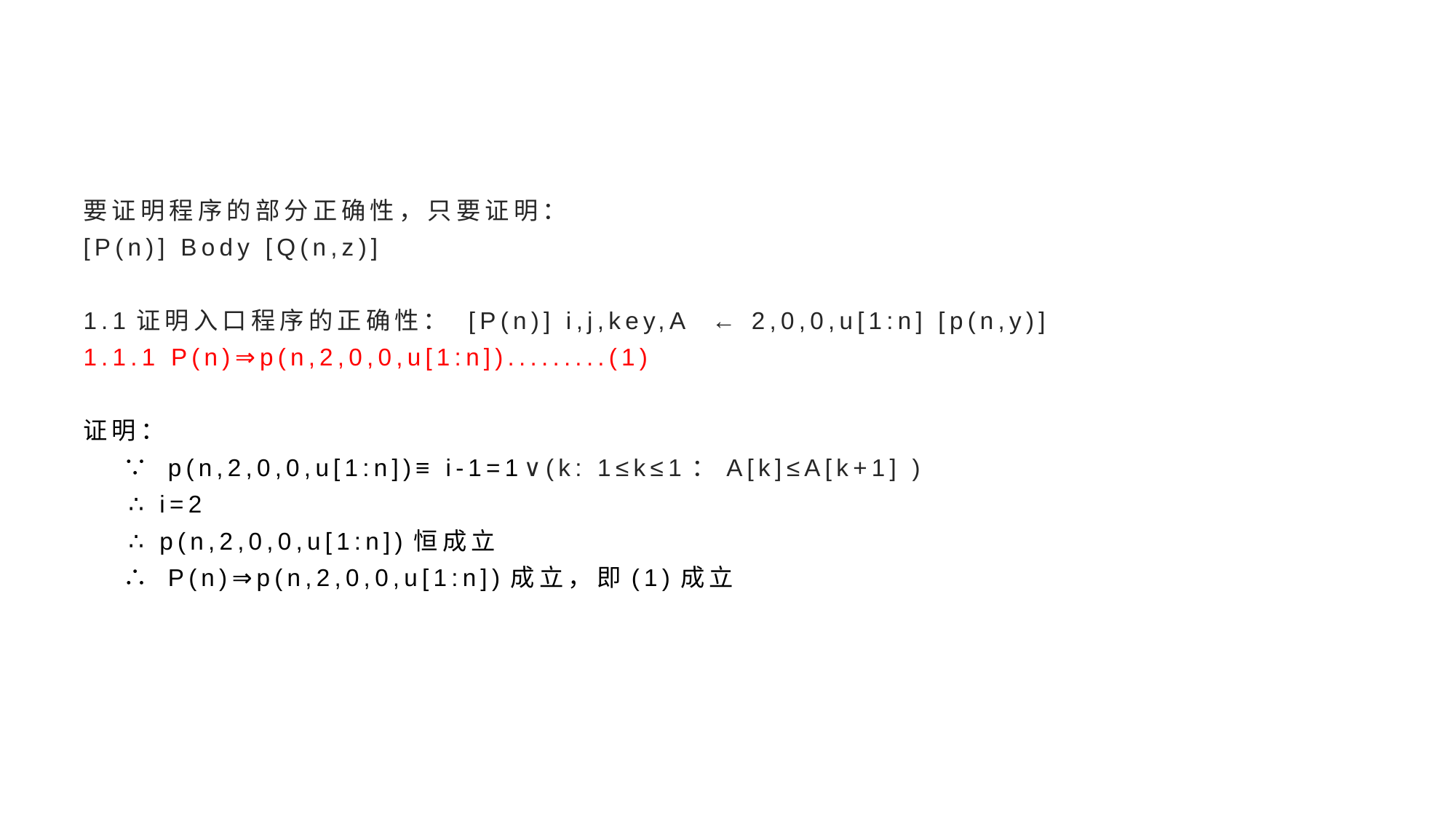

# 要证明程序的部分正确性，只要证明： [P(n)] Body [Q(n,z)] 1.1证明入口程序的正确性： [P(n)] i,j,key,A  ← 2,0,0,u[1:n] [p(n,y)] 1.1.1 P(n)⇒p(n,2,0,0,u[1:n]).........(1) 证明： ∵ p(n,2,0,0,u[1:n])≡ i-1=1∨(k: 1≤k≤1：A[k]≤A[k+1] ) ∴ i=2 ∴ p(n,2,0,0,u[1:n])恒成立 ∴ P(n)⇒p(n,2,0,0,u[1:n])成立，即(1)成立